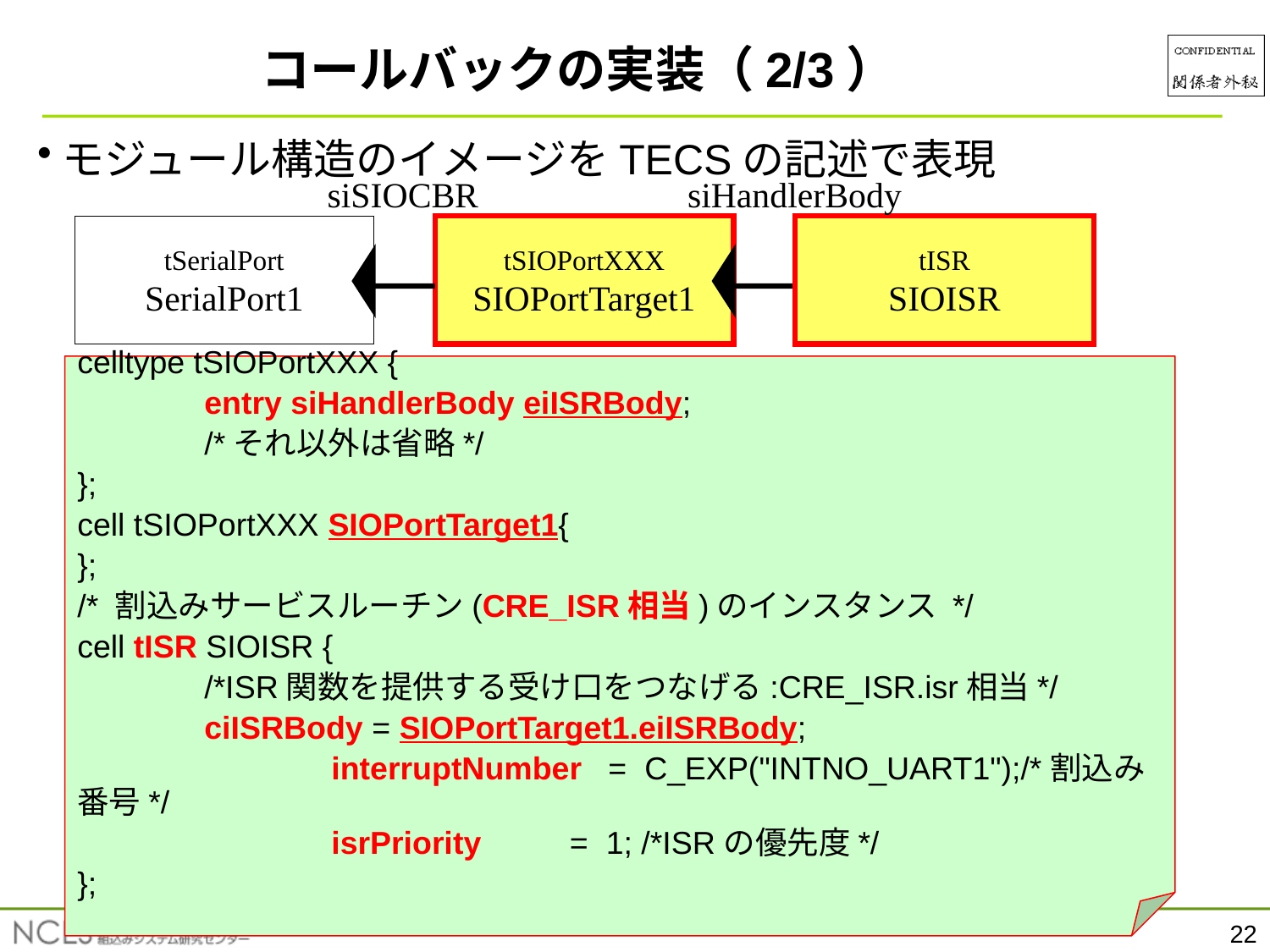

コールバックの実装（2/3）
モジュール構造のイメージをTECSの記述で表現
siSIOCBR
siHandlerBody
tSerialPort
SerialPort1
tSIOPortXXX
SIOPortTarget1
tISR
SIOISR

celltype tSIOPortXXX {
	entry siHandlerBody eiISRBody;
	/*それ以外は省略*/
};
cell tSIOPortXXX SIOPortTarget1{
};
/* 割込みサービスルーチン(CRE_ISR相当)のインスタンス */
cell tISR SIOISR {
	/*ISR関数を提供する受け口をつなげる:CRE_ISR.isr相当*/
	ciISRBody = SIOPortTarget1.eiISRBody;
		interruptNumber   =  C_EXP("INTNO_UART1");/*割込み番号*/
		isrPriority          =  1; /*ISRの優先度*/
};
22